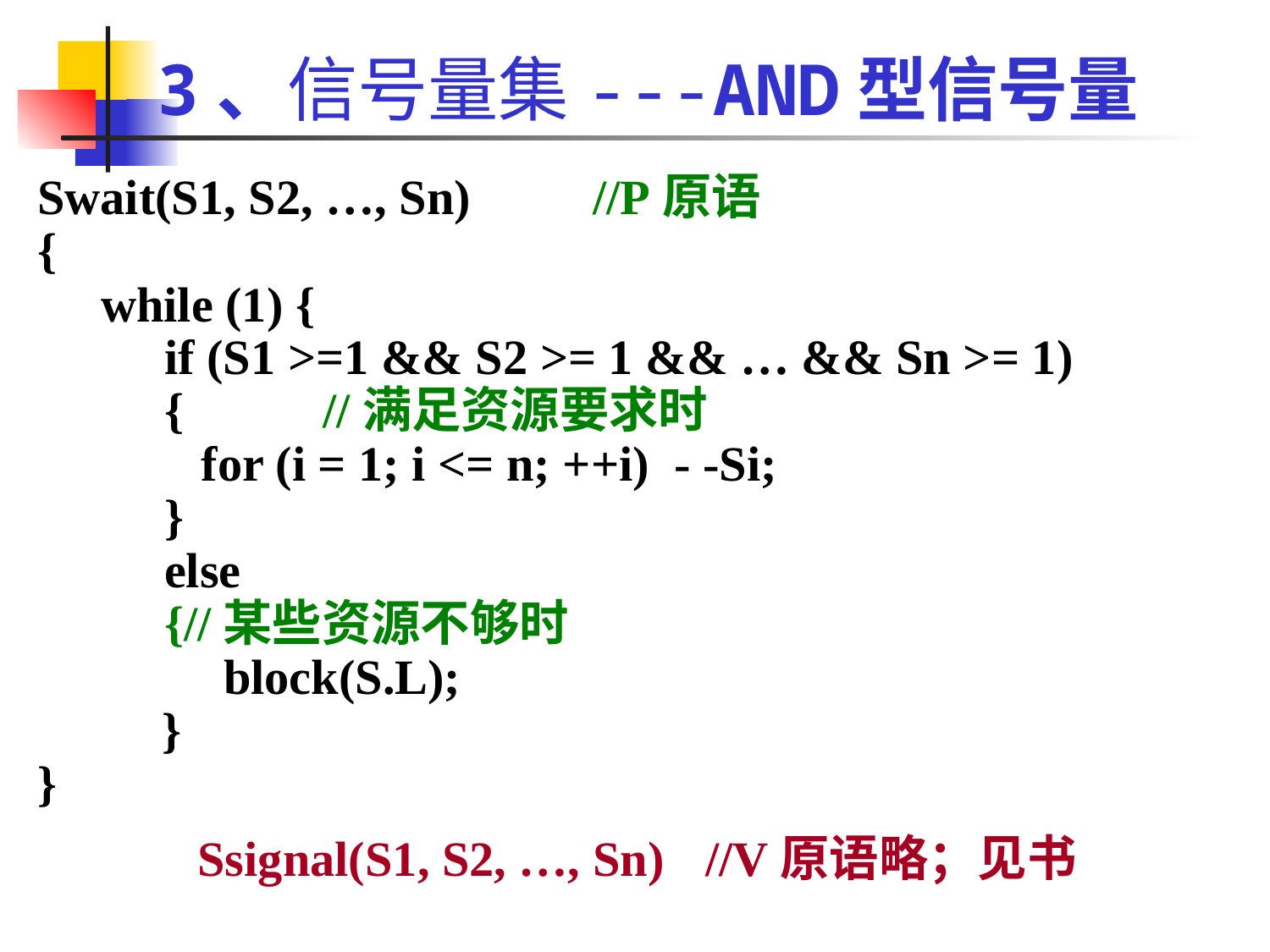

3、信号量集---AND型信号量
Swait(S1, S2, …, Sn)	//P原语
{
while (1) {
if (S1 >=1 && S2 >= 1 && … && Sn >= 1)
{		//满足资源要求时
   for (i = 1; i <= n; ++i)  - -Si;
}
else
{//某些资源不够时
          block(S.L);
     }
}

Ssignal(S1, S2, …, Sn)	//V原语略；见书